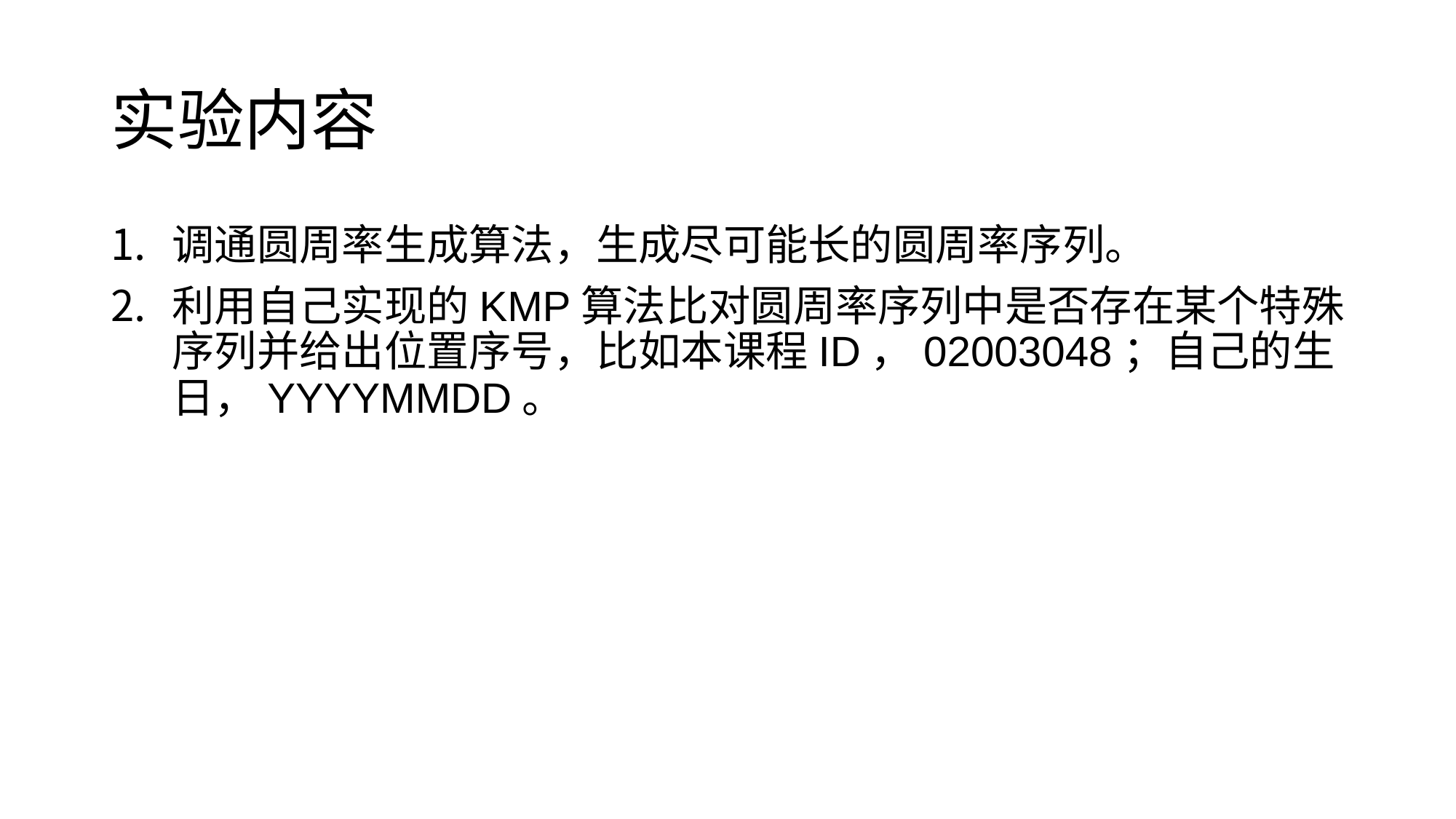

# 实验内容
调通圆周率生成算法，生成尽可能长的圆周率序列。
利用自己实现的KMP算法比对圆周率序列中是否存在某个特殊序列并给出位置序号，比如本课程ID，02003048；自己的生日，YYYYMMDD。